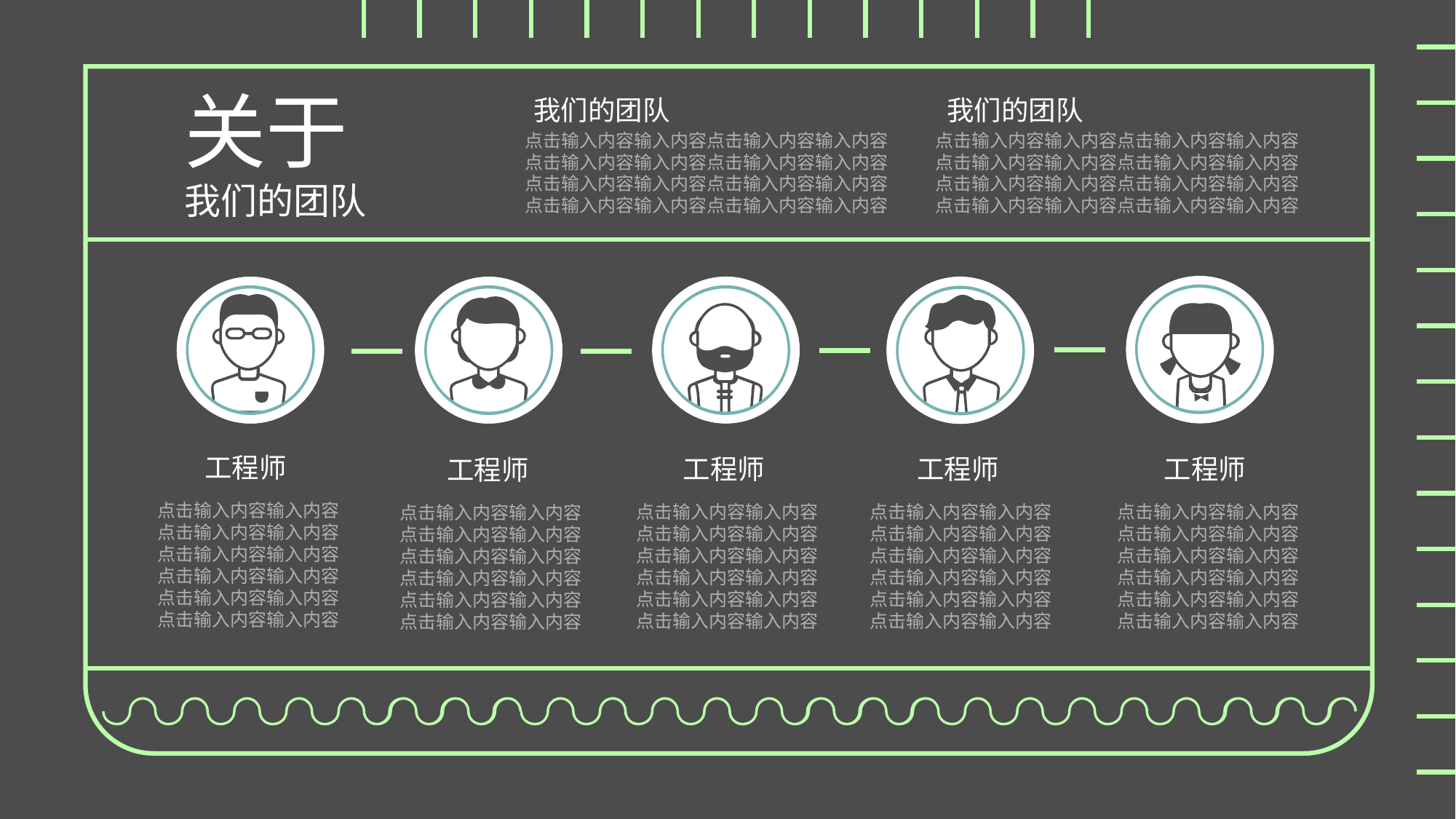

关于
我们的团队
我们的团队
我们的团队
点击输入内容输入内容点击输入内容输入内容
点击输入内容输入内容点击输入内容输入内容
点击输入内容输入内容点击输入内容输入内容
点击输入内容输入内容点击输入内容输入内容
点击输入内容输入内容点击输入内容输入内容
点击输入内容输入内容点击输入内容输入内容
点击输入内容输入内容点击输入内容输入内容
点击输入内容输入内容点击输入内容输入内容

工程师
点击输入内容输入内容
点击输入内容输入内容
点击输入内容输入内容
点击输入内容输入内容
点击输入内容输入内容
点击输入内容输入内容

工程师
点击输入内容输入内容
点击输入内容输入内容
点击输入内容输入内容
点击输入内容输入内容
点击输入内容输入内容
点击输入内容输入内容

工程师
点击输入内容输入内容
点击输入内容输入内容
点击输入内容输入内容
点击输入内容输入内容
点击输入内容输入内容
点击输入内容输入内容

工程师
点击输入内容输入内容
点击输入内容输入内容
点击输入内容输入内容
点击输入内容输入内容
点击输入内容输入内容
点击输入内容输入内容

工程师
点击输入内容输入内容
点击输入内容输入内容
点击输入内容输入内容
点击输入内容输入内容
点击输入内容输入内容
点击输入内容输入内容